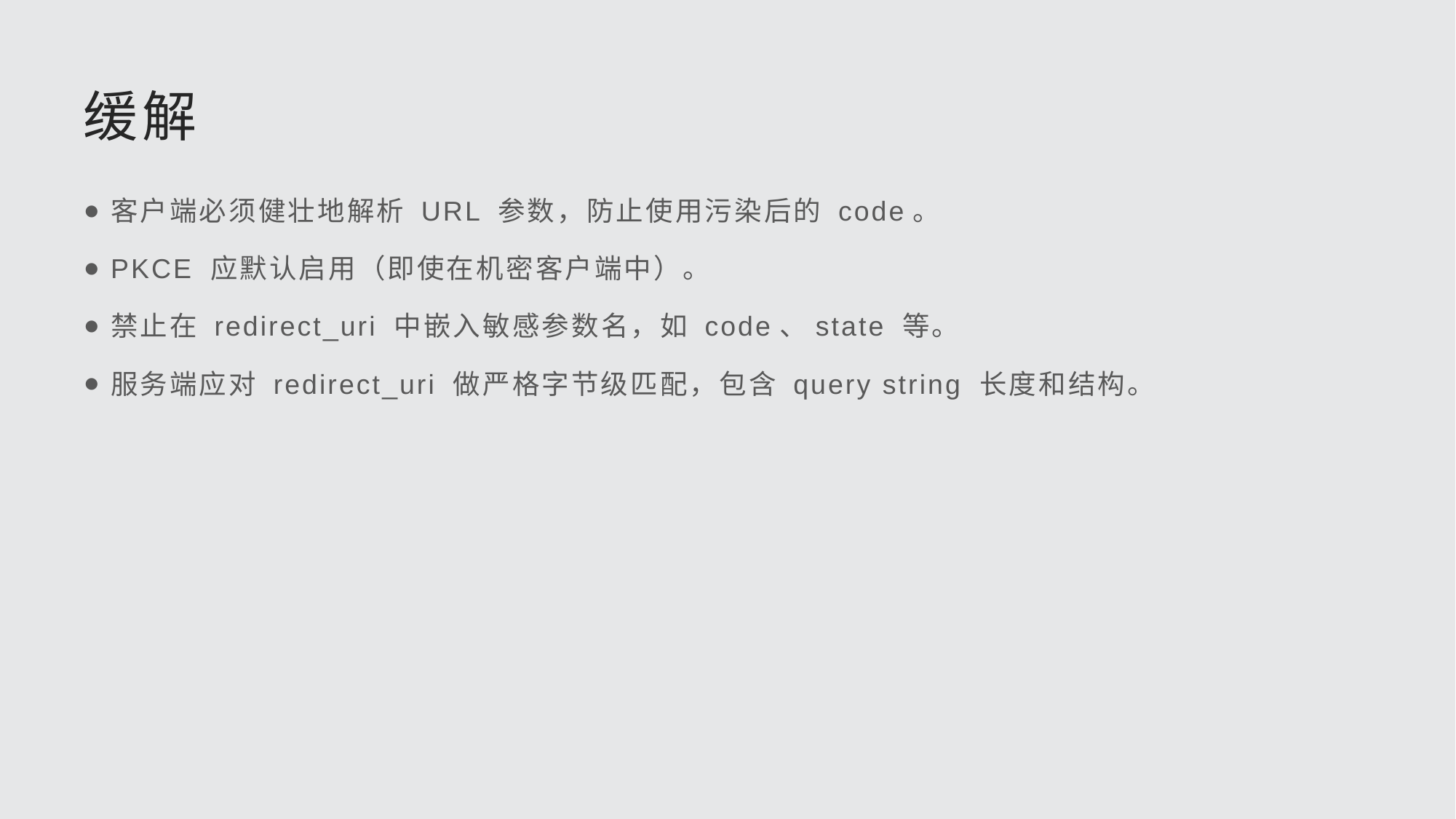

# 缓解
客户端必须健壮地解析 URL 参数，防止使用污染后的 code。
PKCE 应默认启用（即使在机密客户端中）。
禁止在 redirect_uri 中嵌入敏感参数名，如 code、state 等。
服务端应对 redirect_uri 做严格字节级匹配，包含 query string 长度和结构。